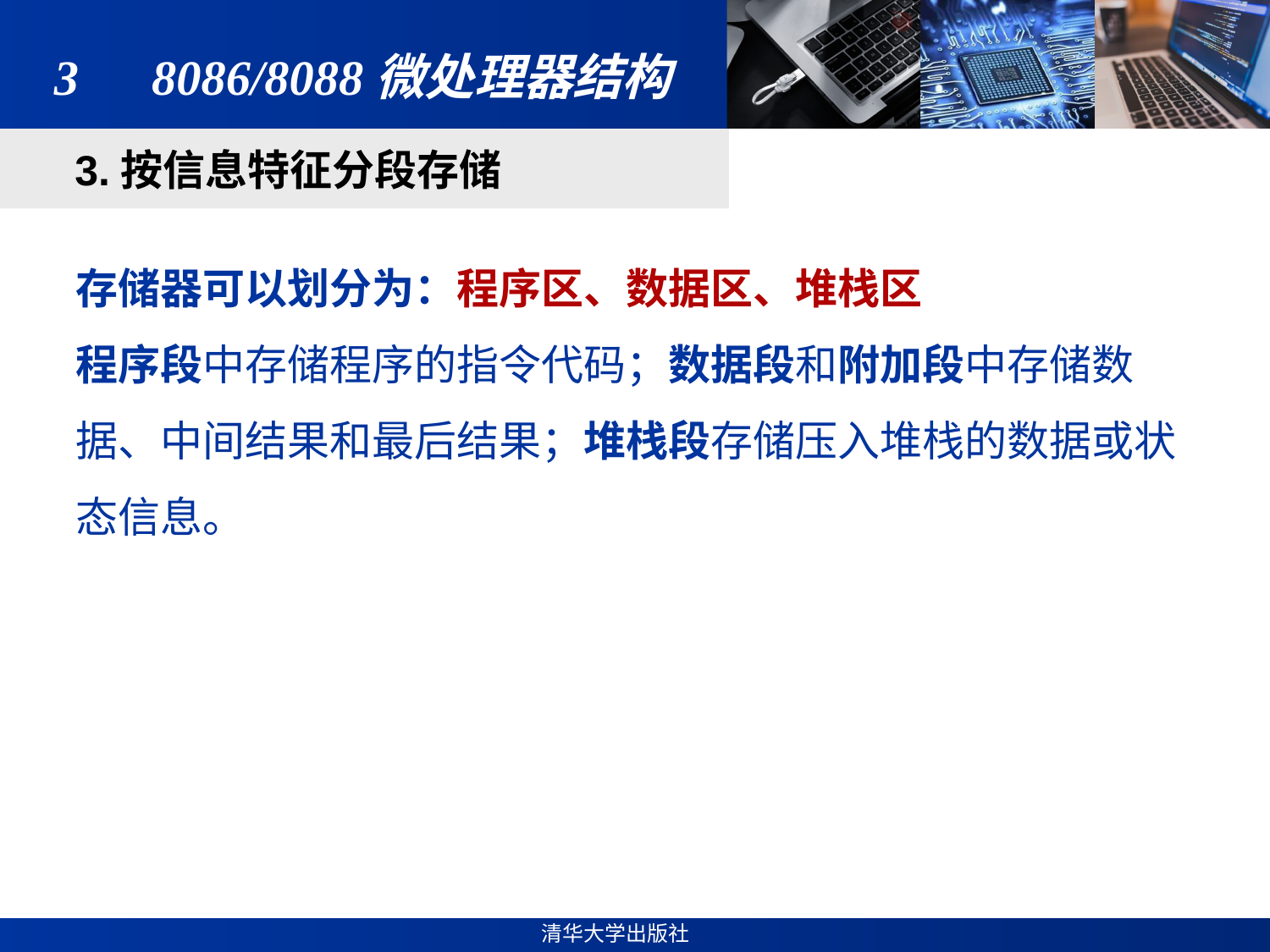

# 3　8086/8088微处理器结构
3.按信息特征分段存储
存储器可以划分为：程序区、数据区、堆栈区
程序段中存储程序的指令代码；数据段和附加段中存储数据、中间结果和最后结果；堆栈段存储压入堆栈的数据或状态信息。